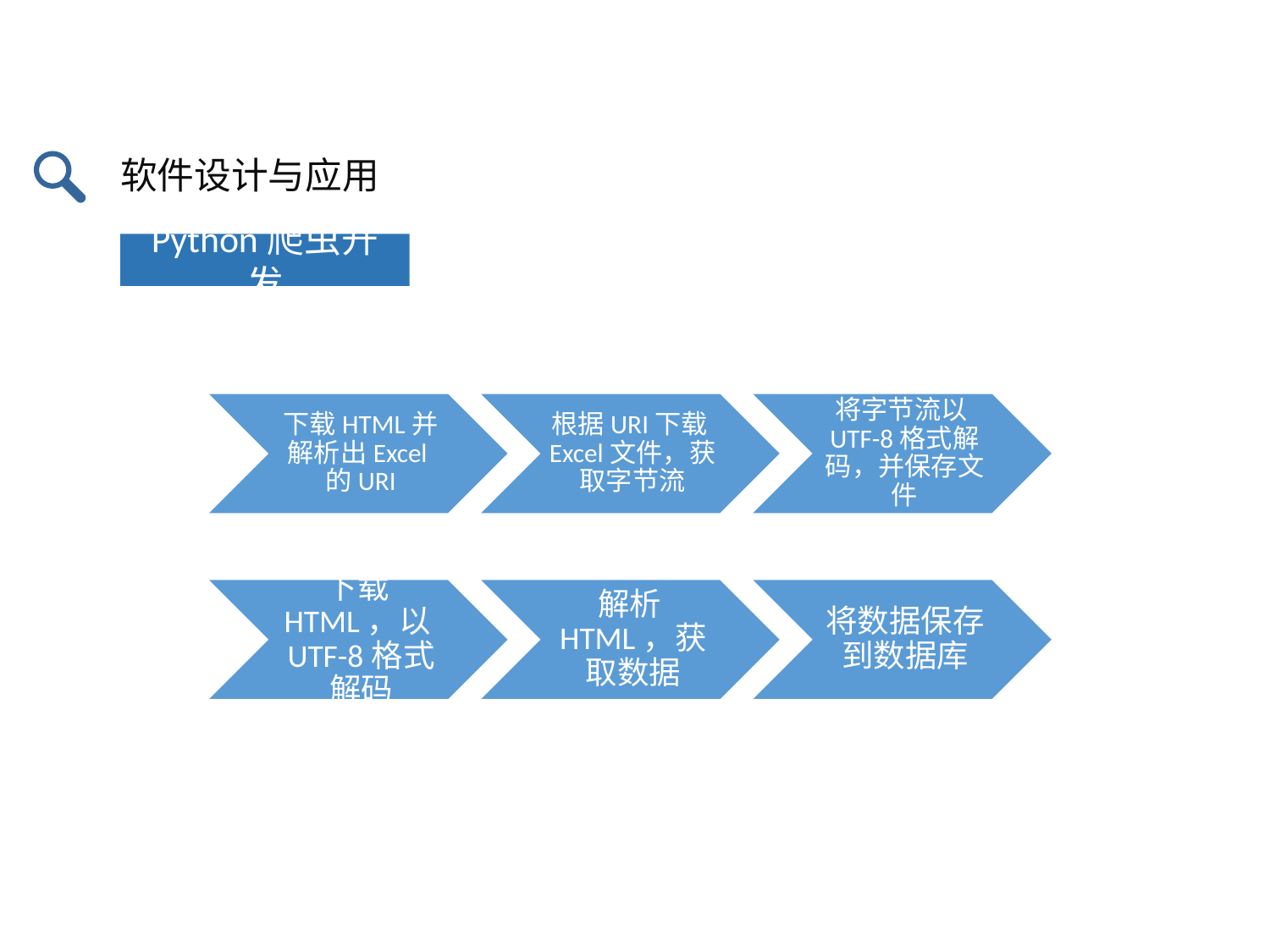

软件设计与应用
下载HTML并解析出Excel的URI
根据URI下载Excel文件，获取字节流
将字节流以UTF-8格式解码，并保存文件
Python爬虫开发
下载HTML，以UTF-8格式解码
解析HTML，获取数据
将数据保存到数据库